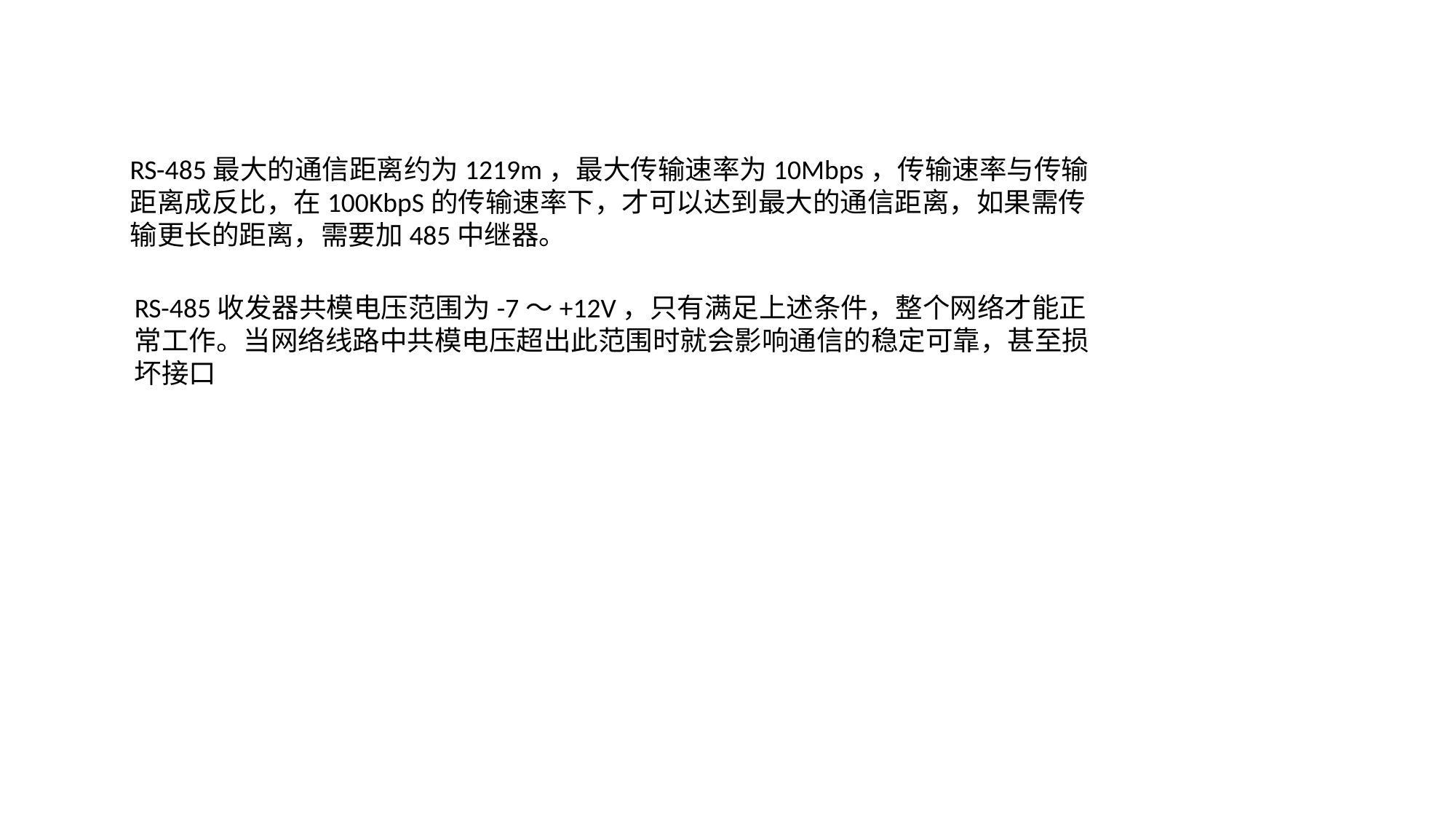

RS-485最大的通信距离约为1219m，最大传输速率为10Mbps，传输速率与传输距离成反比，在100KbpS的传输速率下，才可以达到最大的通信距离，如果需传输更长的距离，需要加485中继器。
RS-485收发器共模电压范围为-7～+12V，只有满足上述条件，整个网络才能正常工作。当网络线路中共模电压超出此范围时就会影响通信的稳定可靠，甚至损坏接口